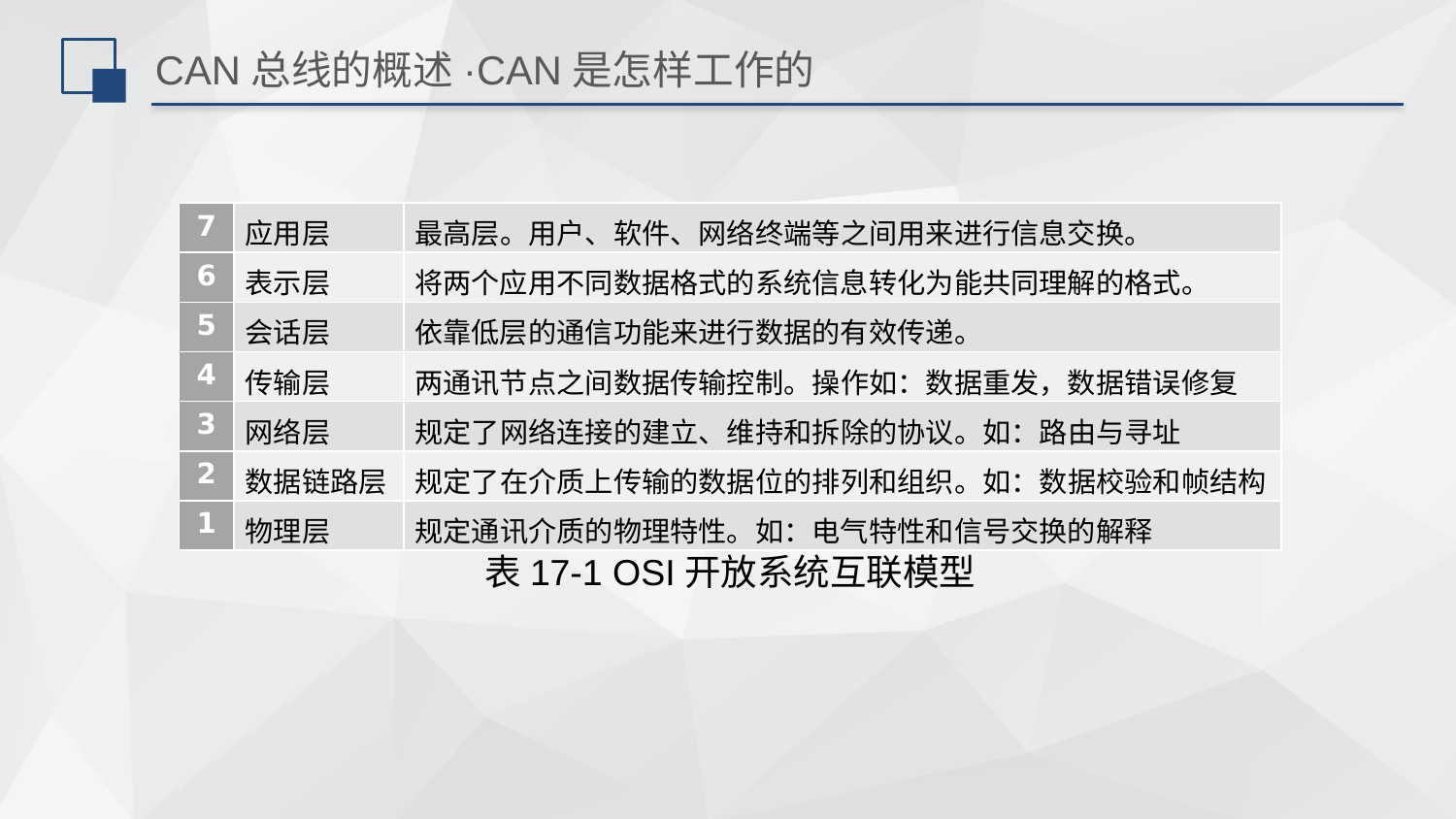

# CAN总线的概述·CAN是怎样工作的
| 7 | 应用层 | 最高层。用户、软件、网络终端等之间用来进行信息交换。 |
| --- | --- | --- |
| 6 | 表示层 | 将两个应用不同数据格式的系统信息转化为能共同理解的格式。 |
| 5 | 会话层 | 依靠低层的通信功能来进行数据的有效传递。 |
| 4 | 传输层 | 两通讯节点之间数据传输控制。操作如：数据重发，数据错误修复 |
| 3 | 网络层 | 规定了网络连接的建立、维持和拆除的协议。如：路由与寻址 |
| 2 | 数据链路层 | 规定了在介质上传输的数据位的排列和组织。如：数据校验和帧结构 |
| 1 | 物理层 | 规定通讯介质的物理特性。如：电气特性和信号交换的解释 |
表17-1 OSI开放系统互联模型